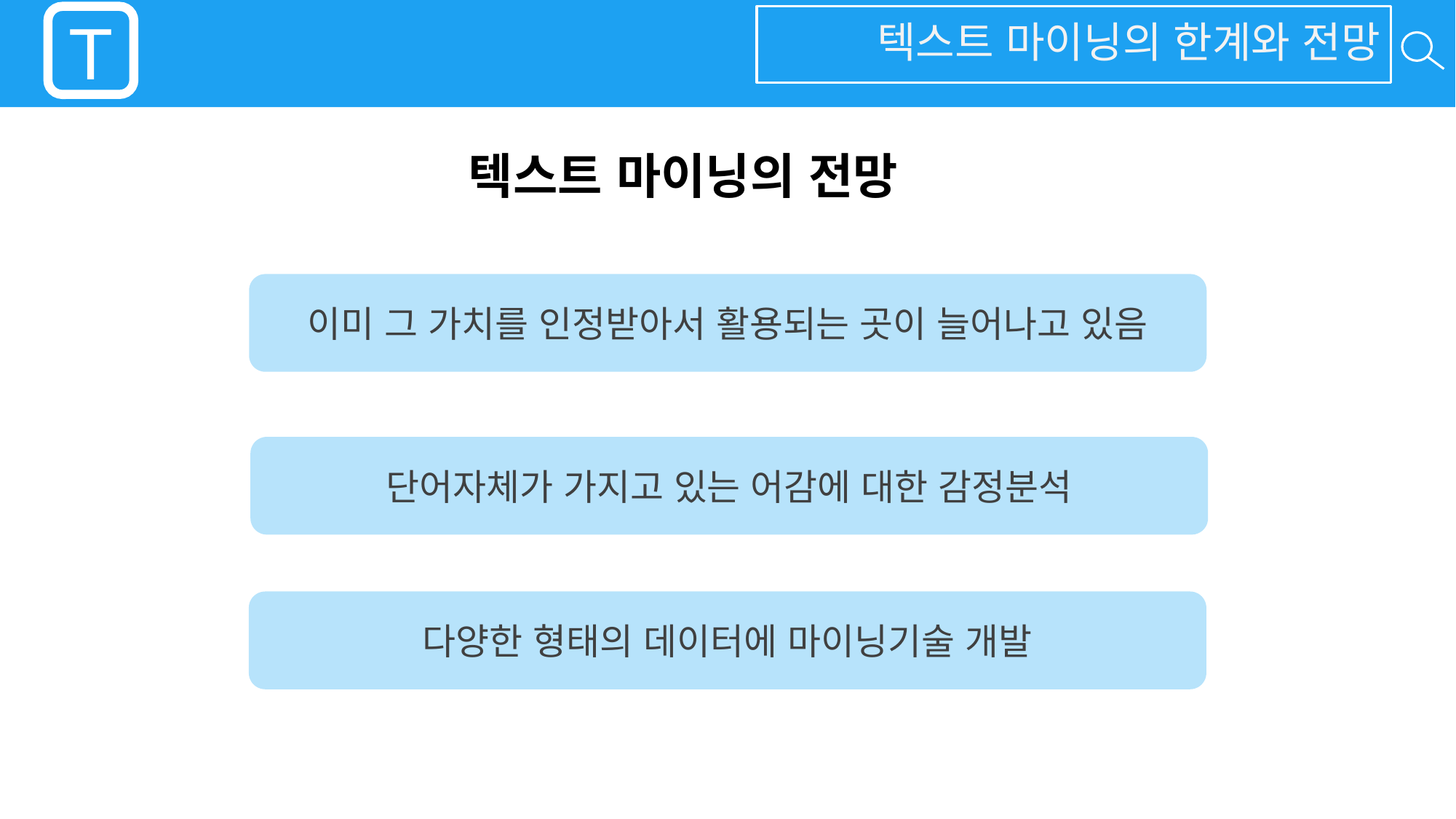

T
텍스트 마이닝의 한계와 전망

텍스트 마이닝의 전망
이미 그 가치를 인정받아서 활용되는 곳이 늘어나고 있음
단어자체가 가지고 있는 어감에 대한 감정분석
다양한 형태의 데이터에 마이닝기술 개발